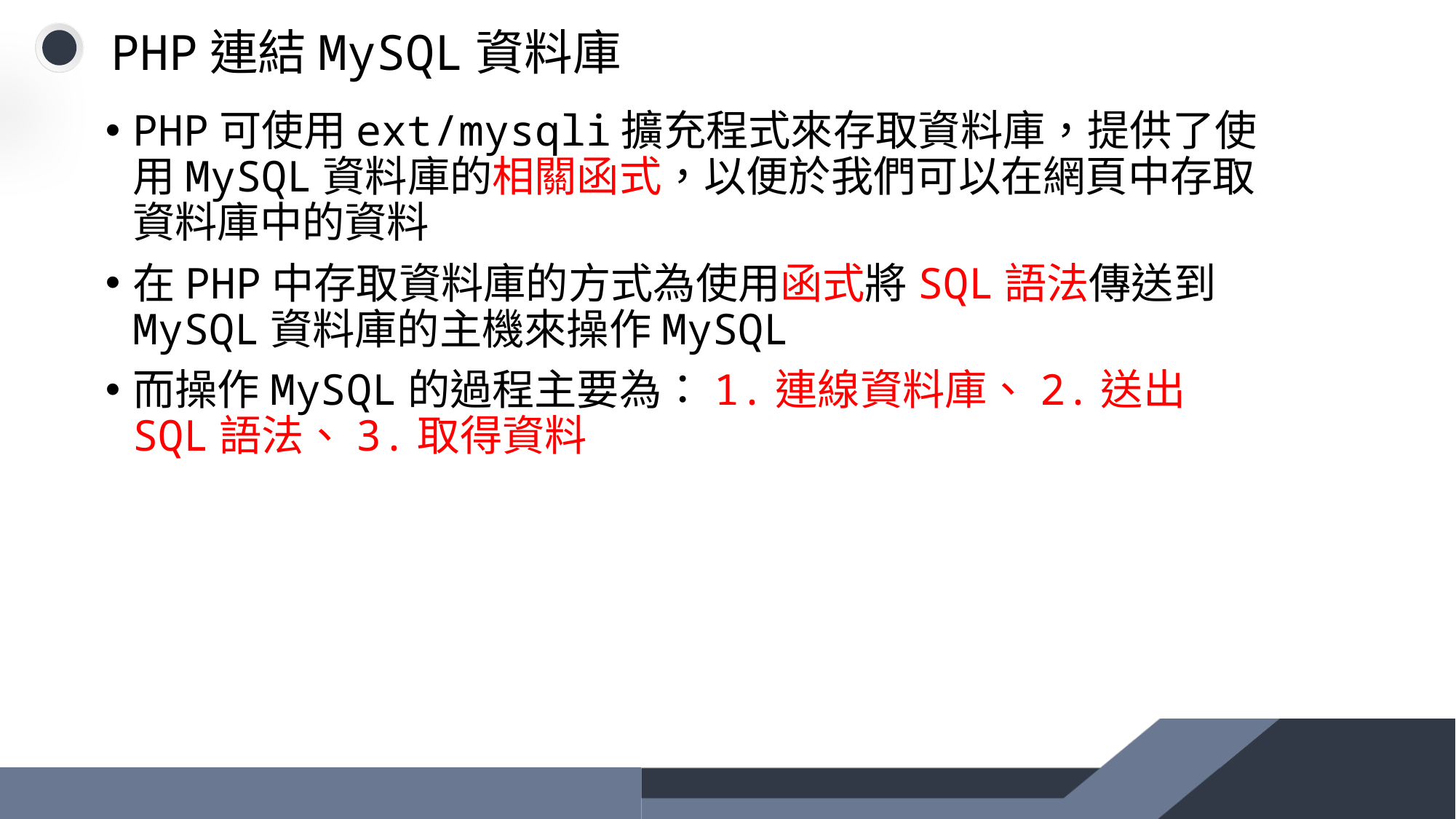

# PHP連結MySQL資料庫
PHP可使用ext/mysqli擴充程式來存取資料庫，提供了使用MySQL資料庫的相關函式，以便於我們可以在網頁中存取資料庫中的資料
在PHP中存取資料庫的方式為使用函式將SQL語法傳送到MySQL資料庫的主機來操作MySQL
而操作MySQL的過程主要為：1.連線資料庫、2.送出SQL語法、3.取得資料